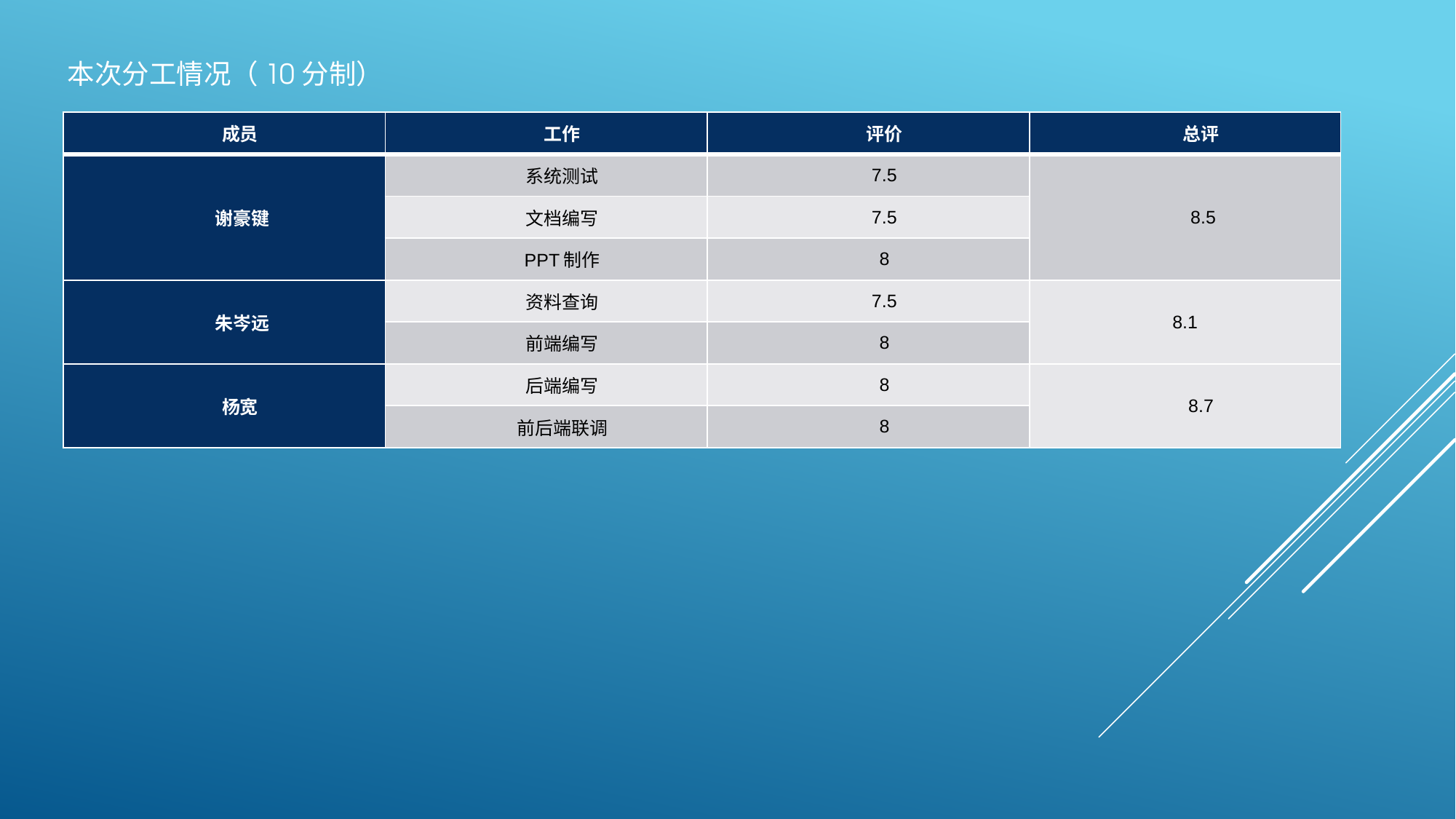

本次分工情况（10分制）
| 成员 | 工作 | 评价 | 总评 |
| --- | --- | --- | --- |
| 谢豪键 | 系统测试 | 7.5 | 8.5 |
|  | 文档编写 | 7.5 |  |
|  | PPT制作 | 8 |  |
| 朱岑远 | 资料查询 | 7.5 | 8.1 |
|  | 前端编写 | 8 |  |
| 杨宽 | 后端编写 | 8 | 8.7 |
|  | 前后端联调 | 8 |  |